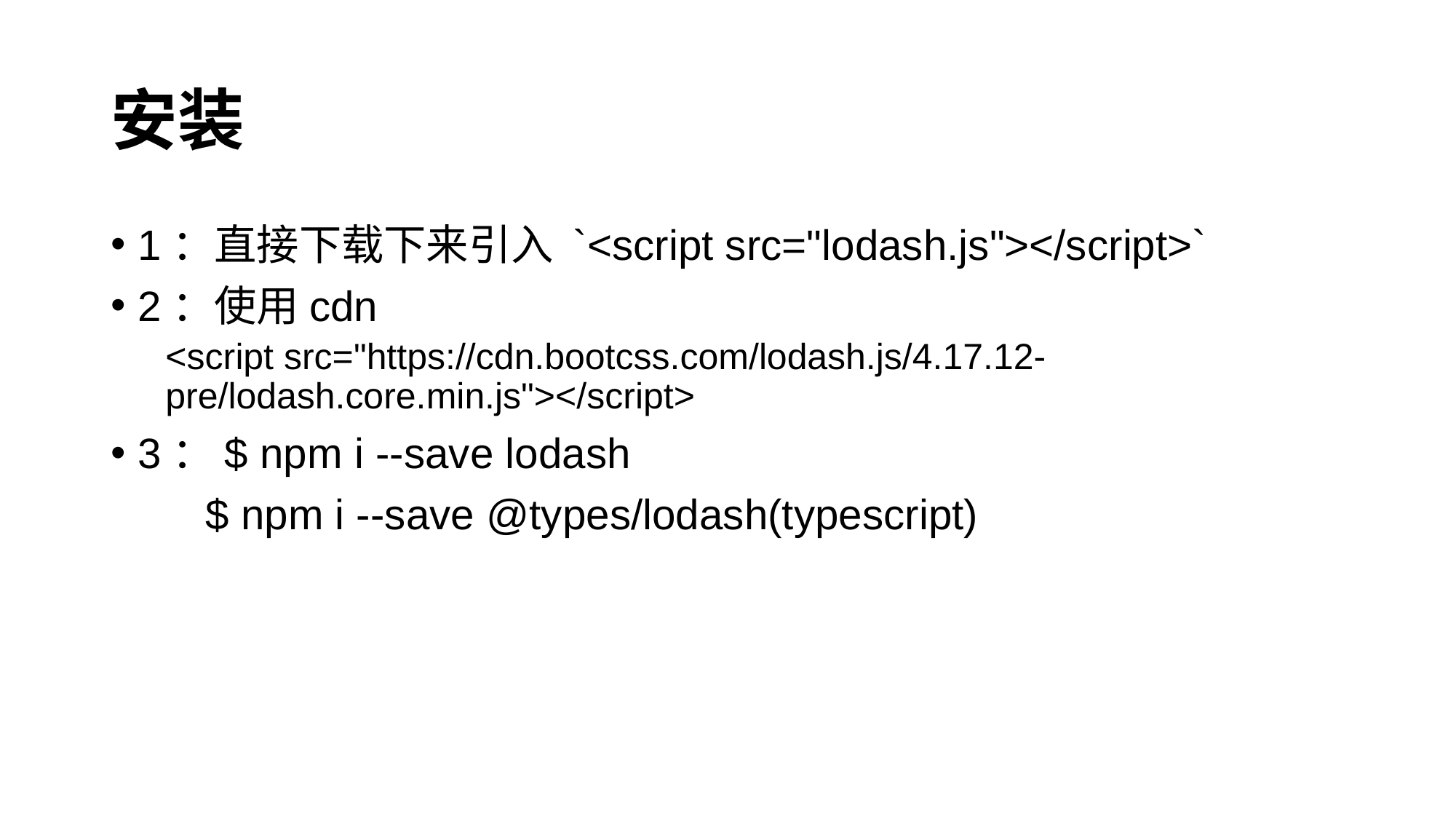

# 安装
1：直接下载下来引入 `<script src="lodash.js"></script>`
2：使用cdn
<script src="https://cdn.bootcss.com/lodash.js/4.17.12-    pre/lodash.core.min.js"></script>
3：$ npm i --save lodash
        $ npm i --save @types/lodash(typescript)